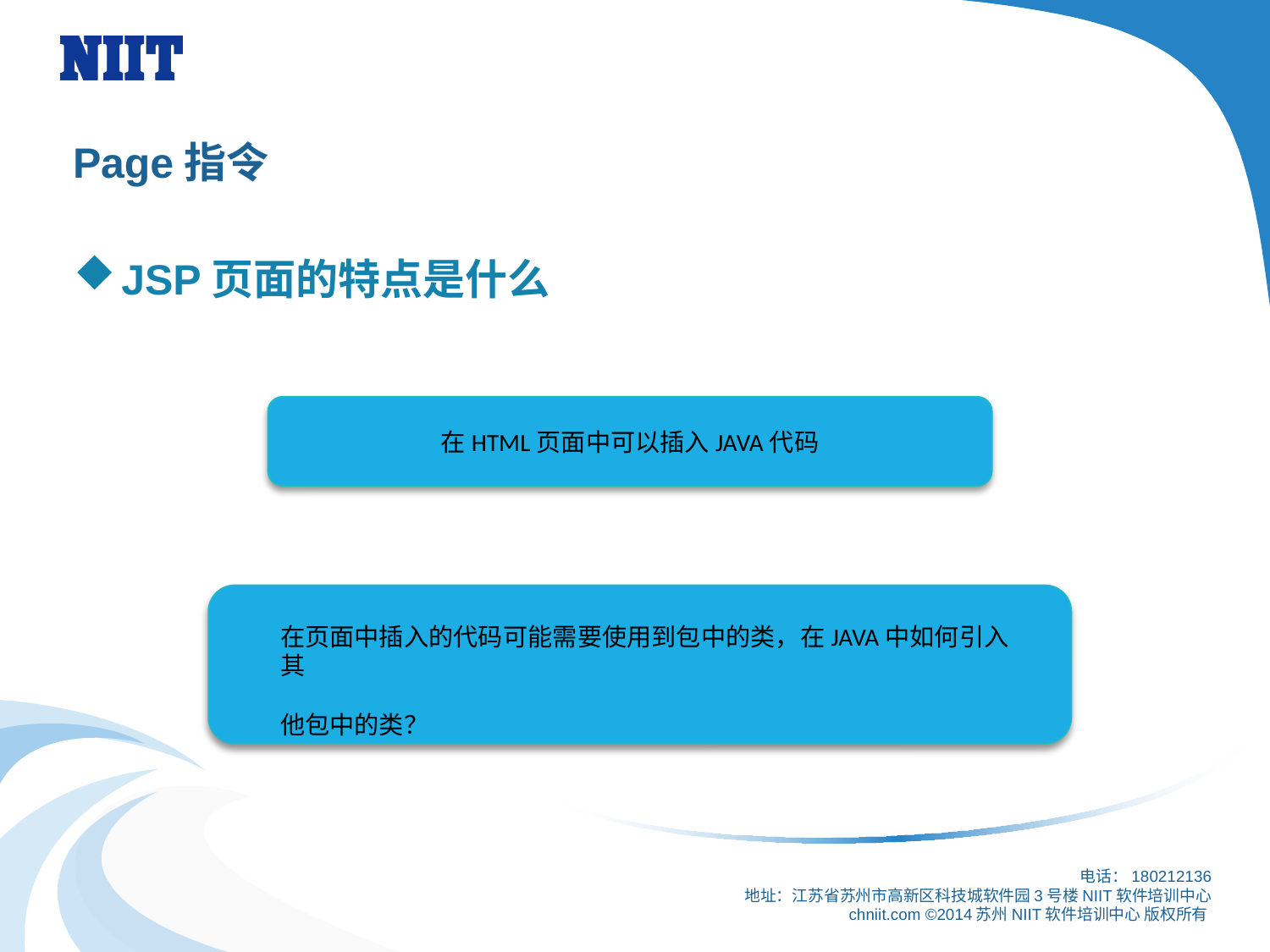

# Page指令
JSP页面的特点是什么

在HTML页面中可以插入JAVA代码

在页面中插入的代码可能需要使用到包中的类，在JAVA中如何引入其

他包中的类？